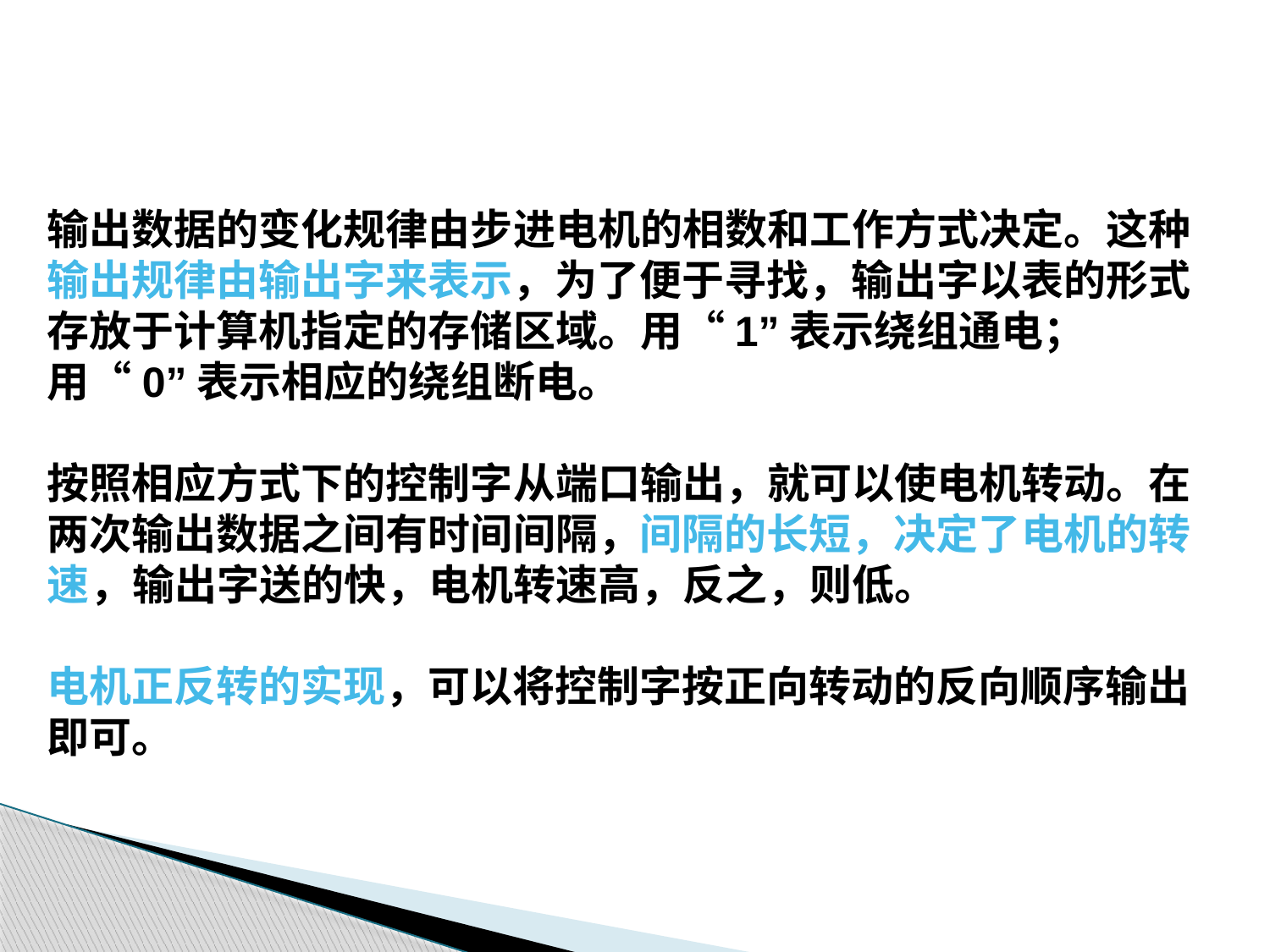

输出数据的变化规律由步进电机的相数和工作方式决定。这种输出规律由输出字来表示，为了便于寻找，输出字以表的形式存放于计算机指定的存储区域。用“1”表示绕组通电；用“0”表示相应的绕组断电。

按照相应方式下的控制字从端口输出，就可以使电机转动。在两次输出数据之间有时间间隔，间隔的长短，决定了电机的转速，输出字送的快，电机转速高，反之，则低。

电机正反转的实现，可以将控制字按正向转动的反向顺序输出即可。